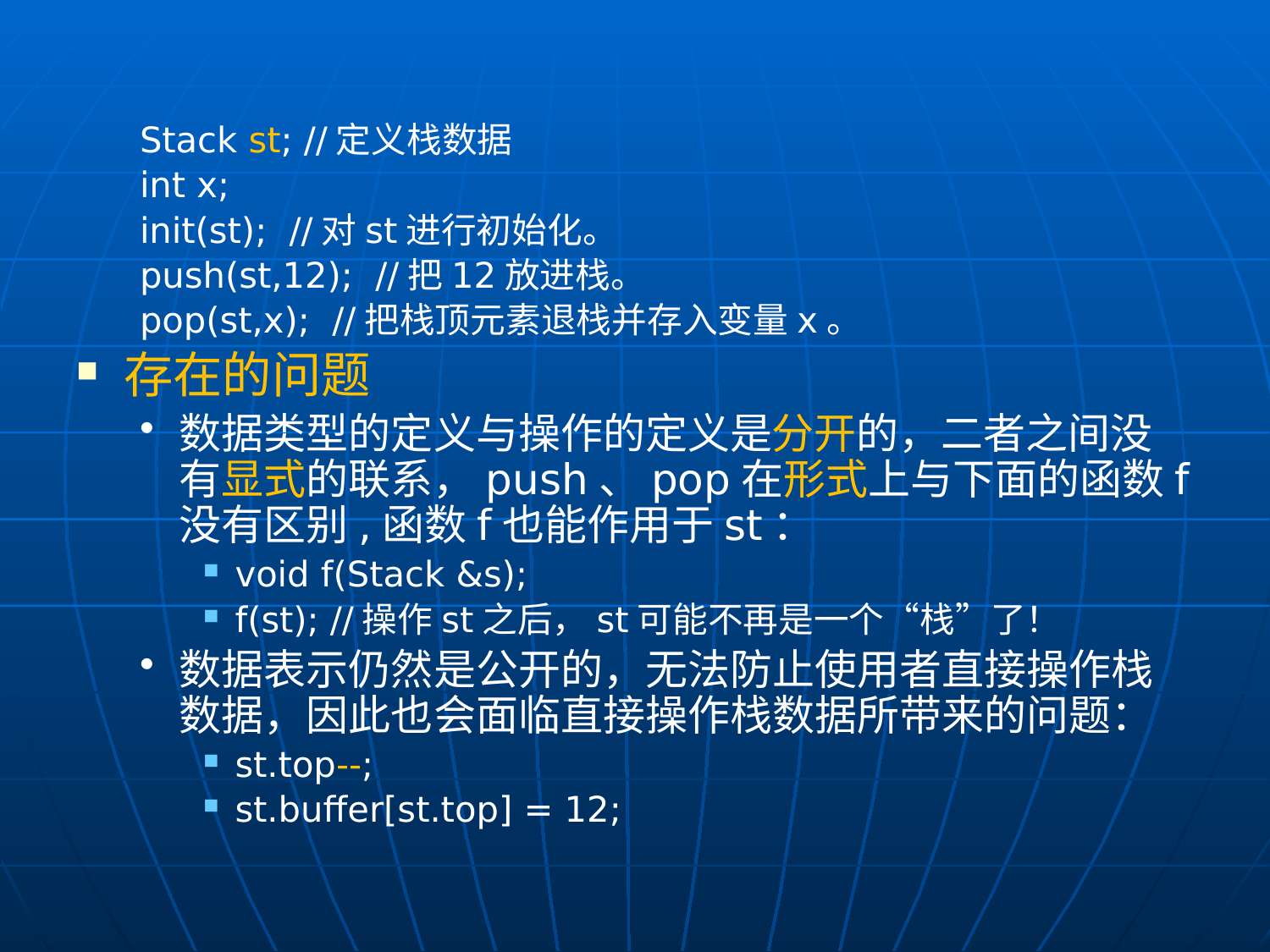

Stack st; //定义栈数据
int x;
init(st);  //对st进行初始化。
push(st,12);  //把12放进栈。
pop(st,x);  //把栈顶元素退栈并存入变量x。
存在的问题
数据类型的定义与操作的定义是分开的，二者之间没有显式的联系，push、pop在形式上与下面的函数f没有区别,函数f也能作用于st：
void f(Stack &s);
f(st); //操作st之后，st可能不再是一个“栈”了！
数据表示仍然是公开的，无法防止使用者直接操作栈数据，因此也会面临直接操作栈数据所带来的问题：
st.top--;
st.buffer[st.top] = 12;